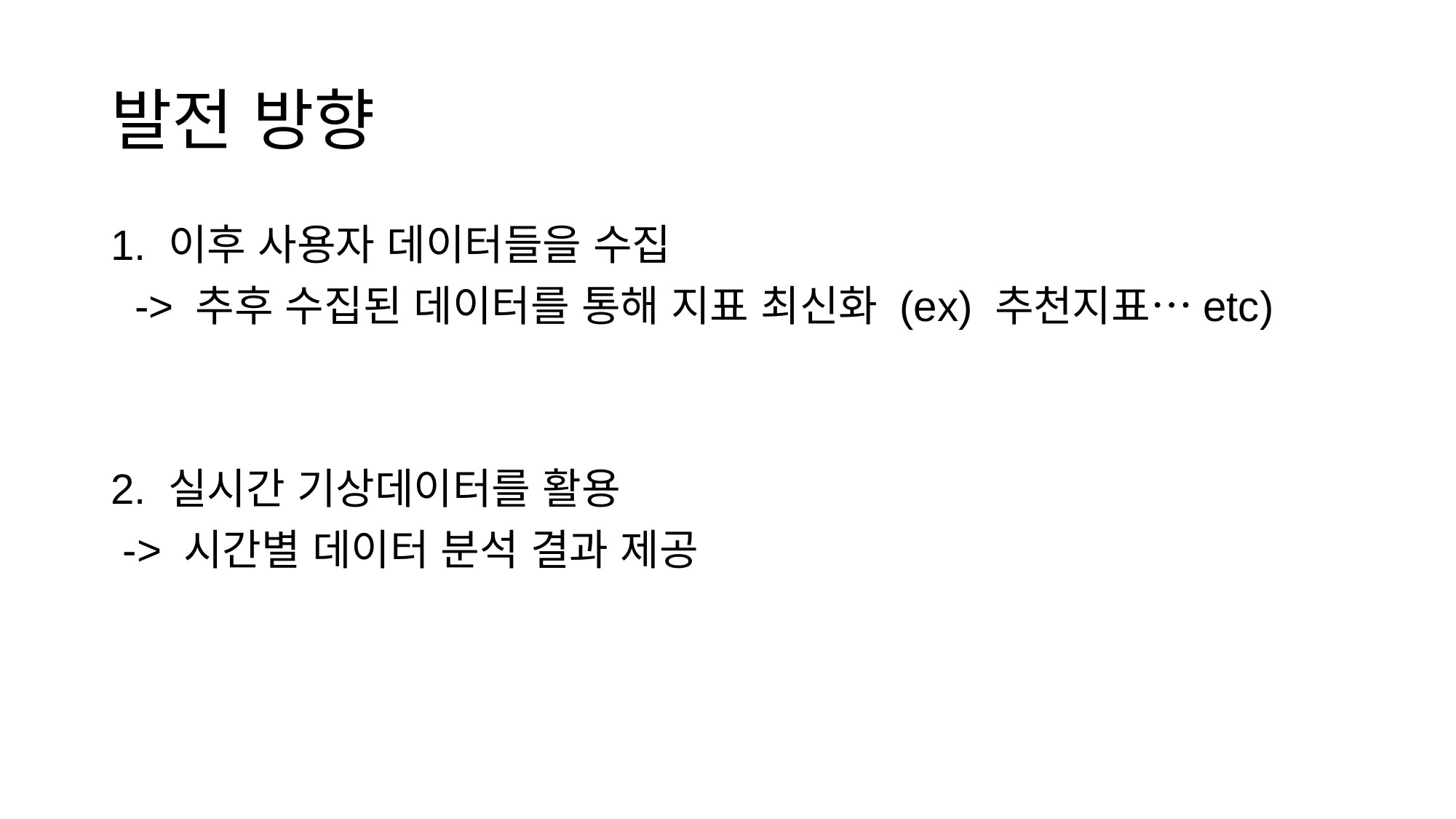

# 발전 방향
1. 이후 사용자 데이터들을 수집
  -> 추후 수집된 데이터를 통해 지표 최신화 (ex) 추천지표…etc)

2. 실시간 기상데이터를 활용
 -> 시간별 데이터 분석 결과 제공